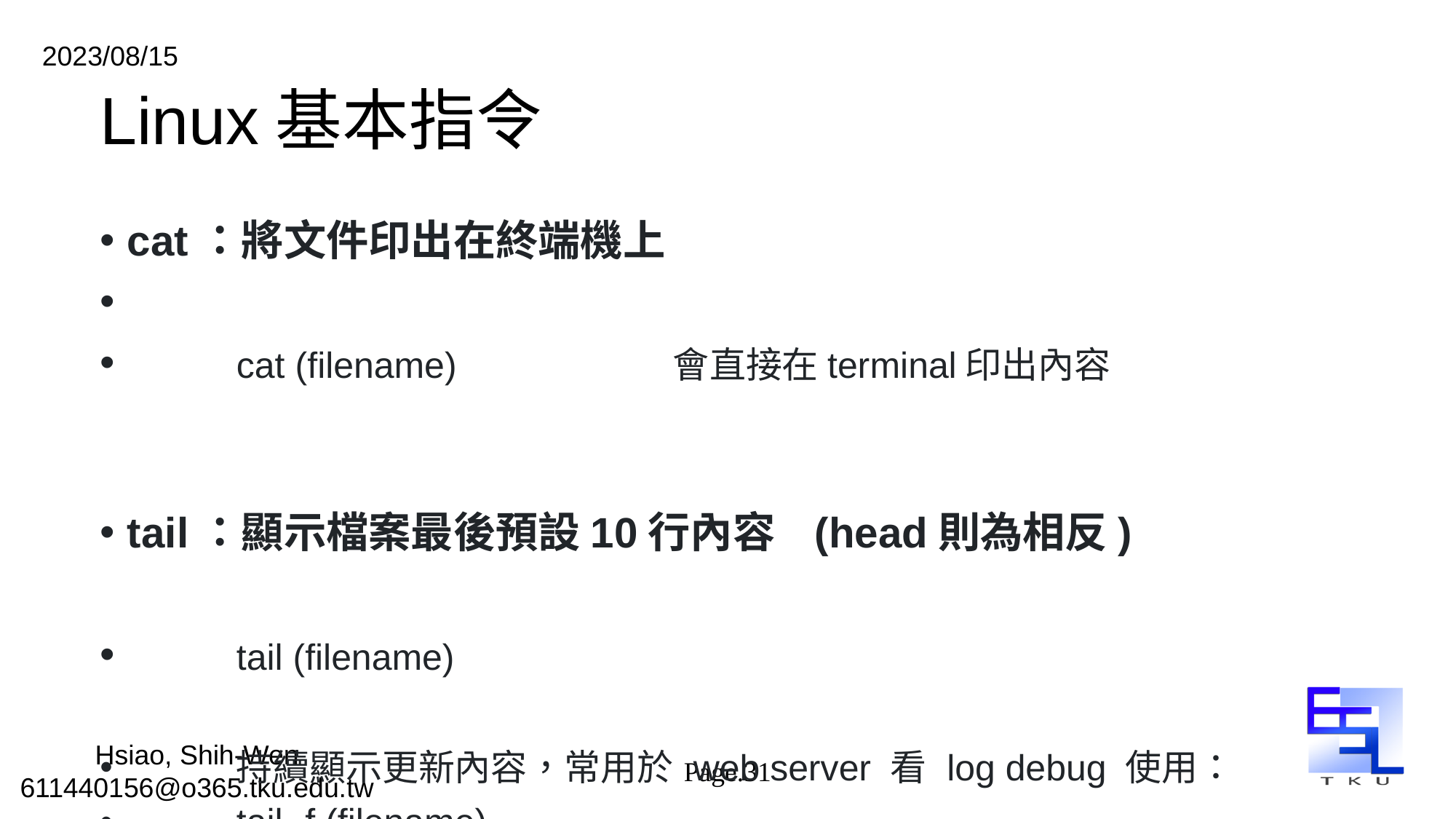

# Linux基本指令
cat：將文件印出在終端機上

	cat (filename)		會直接在terminal印出內容

tail：顯示檔案最後預設10行內容  (head則為相反)

	tail (filename)

	持續顯示更新內容，常用於 web server 看 log debug 使用：
	tail -f (filename)